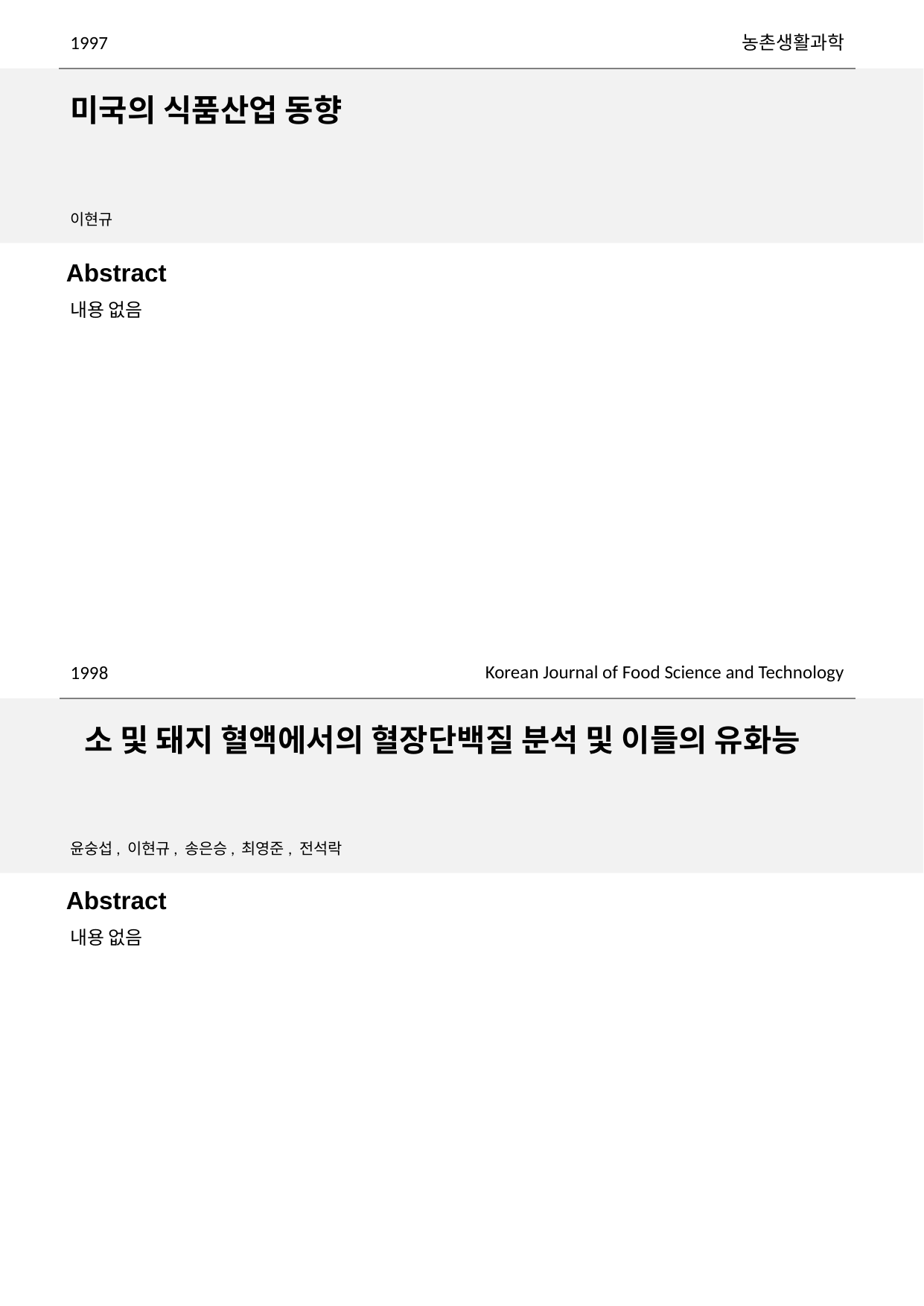

1997
농촌생활과학
미국의 식품산업 동향
이현규
내용 없음
Korean Journal of Food Science and Technology
1998
 소 및 돼지 혈액에서의 혈장단백질 분석 및 이들의 유화능
윤숭섭, 이현규, 송은승, 최영준, 전석락
내용 없음